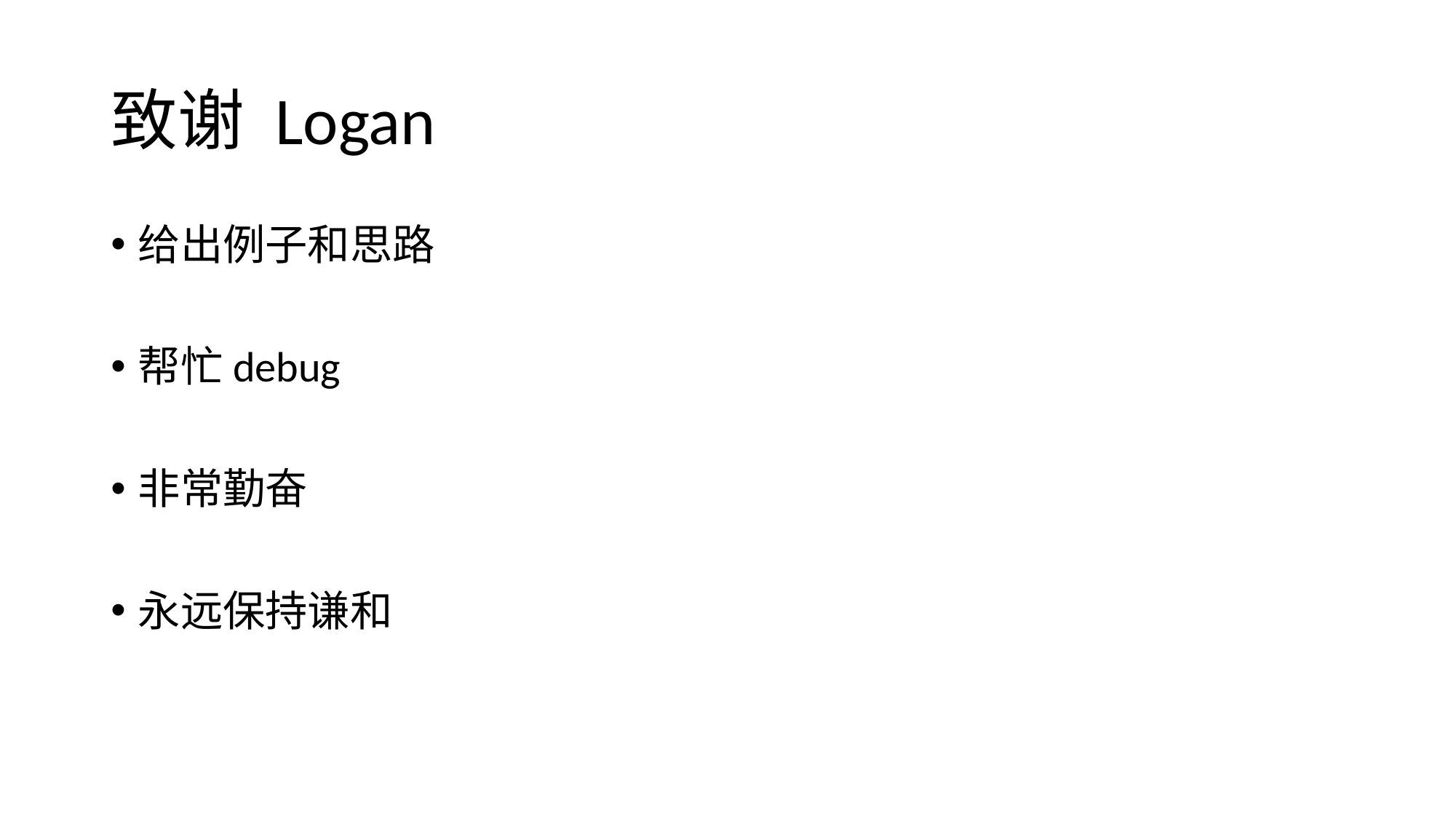

# 致谢 Logan
给出例子和思路

帮忙debug

非常勤奋

永远保持谦和